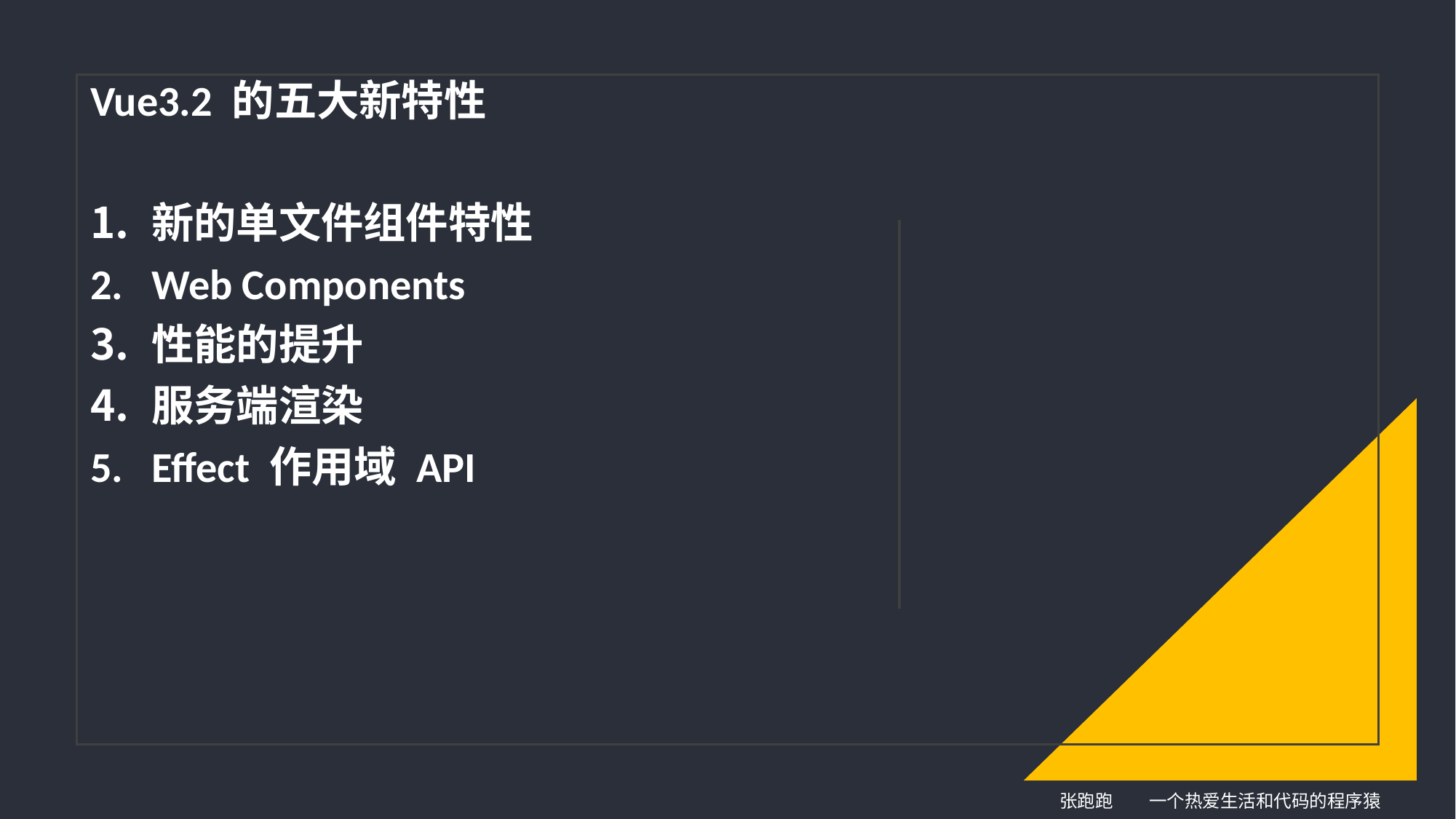

Vue3.2 的五大新特性

新的单文件组件特性
Web Components
性能的提升
服务端渲染
Effect 作用域 API

张跑跑         一个热爱生活和代码的程序猿